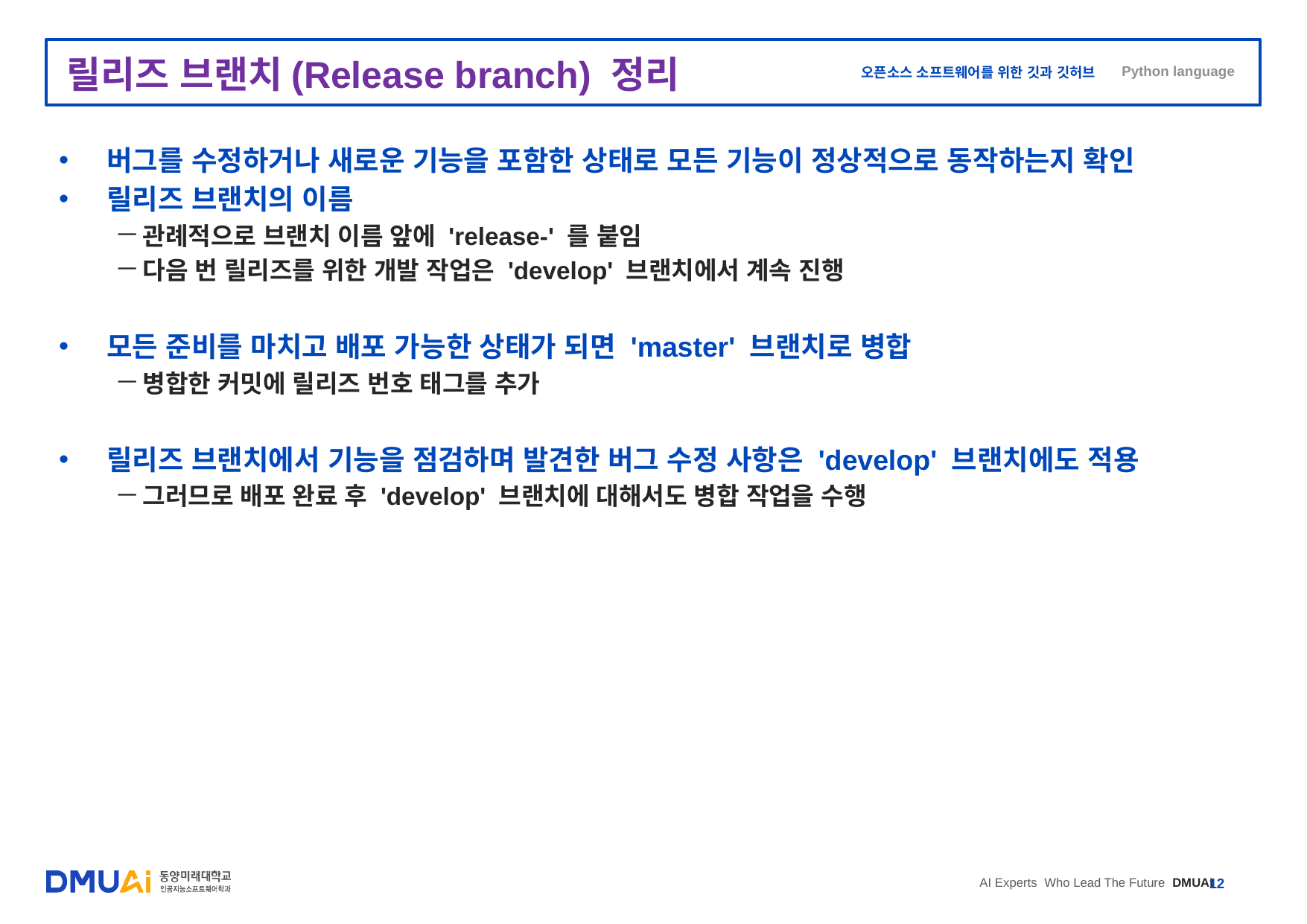

# 릴리즈 브랜치(Release branch) 정리
버그를 수정하거나 새로운 기능을 포함한 상태로 모든 기능이 정상적으로 동작하는지 확인
릴리즈 브랜치의 이름
관례적으로 브랜치 이름 앞에 'release-' 를 붙임
다음 번 릴리즈를 위한 개발 작업은 'develop' 브랜치에서 계속 진행

모든 준비를 마치고 배포 가능한 상태가 되면 'master' 브랜치로 병합
병합한 커밋에 릴리즈 번호 태그를 추가

릴리즈 브랜치에서 기능을 점검하며 발견한 버그 수정 사항은 'develop' 브랜치에도 적용
그러므로 배포 완료 후 'develop' 브랜치에 대해서도 병합 작업을 수행